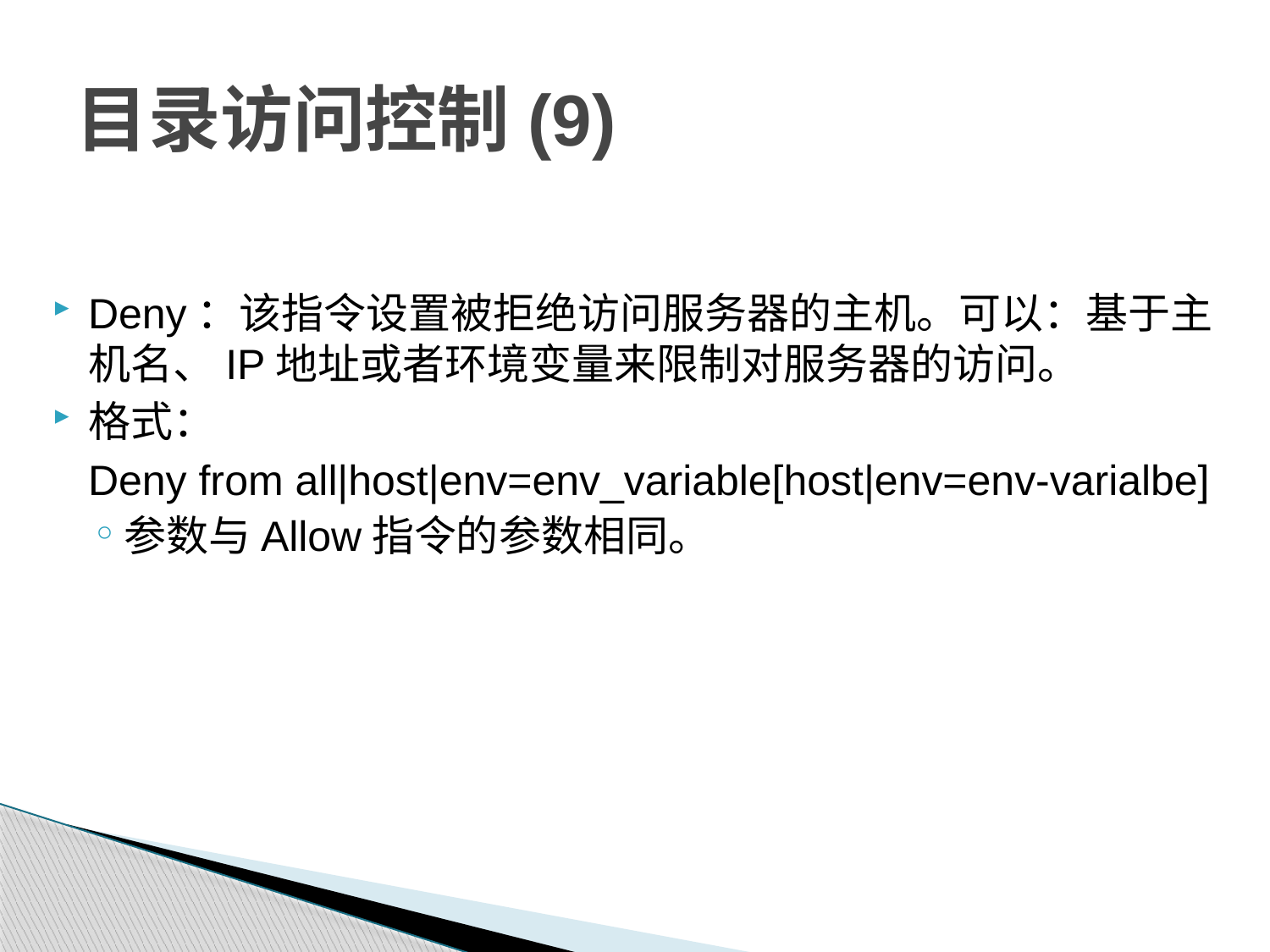

# 目录访问控制(9)
Deny：该指令设置被拒绝访问服务器的主机。可以：基于主机名、IP地址或者环境变量来限制对服务器的访问。
格式：
	Deny from all|host|env=env_variable[host|env=env-varialbe]
参数与Allow指令的参数相同。